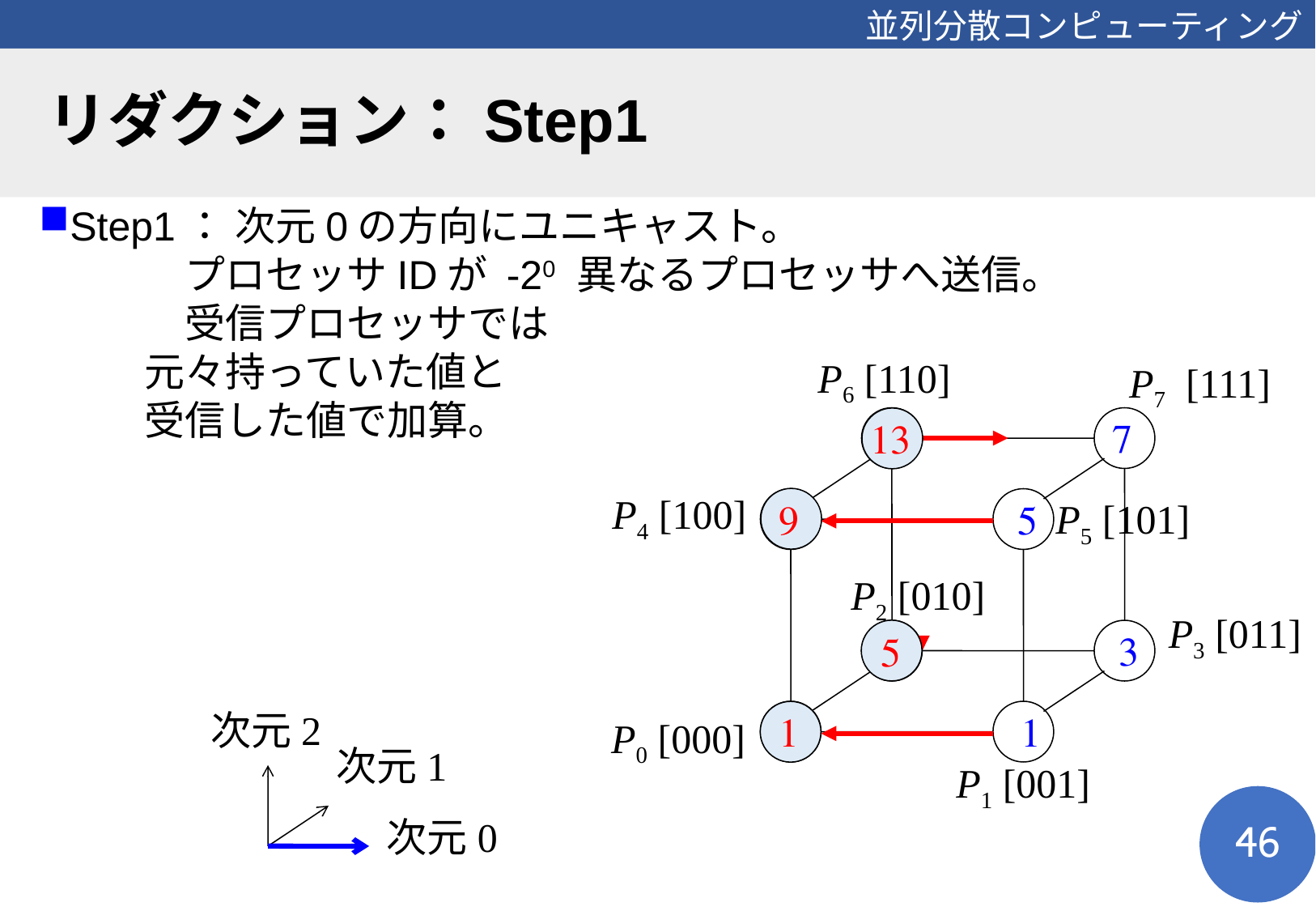

# リダクション：Step1
Step1： 次元0の方向にユニキャスト。
	プロセッサIDが -20 異なるプロセッサへ送信。
	受信プロセッサでは
　　元々持っていた値と
　　受信した値で加算。

P6 [110]
P7  [111]

P4 [100]
P5 [101]

P2 [010]
P3 [011]

P0 [000]

P1 [001]
6
7
4
5
2
3
0
1
13
9
5
1

次元2
次元1

次元0

46